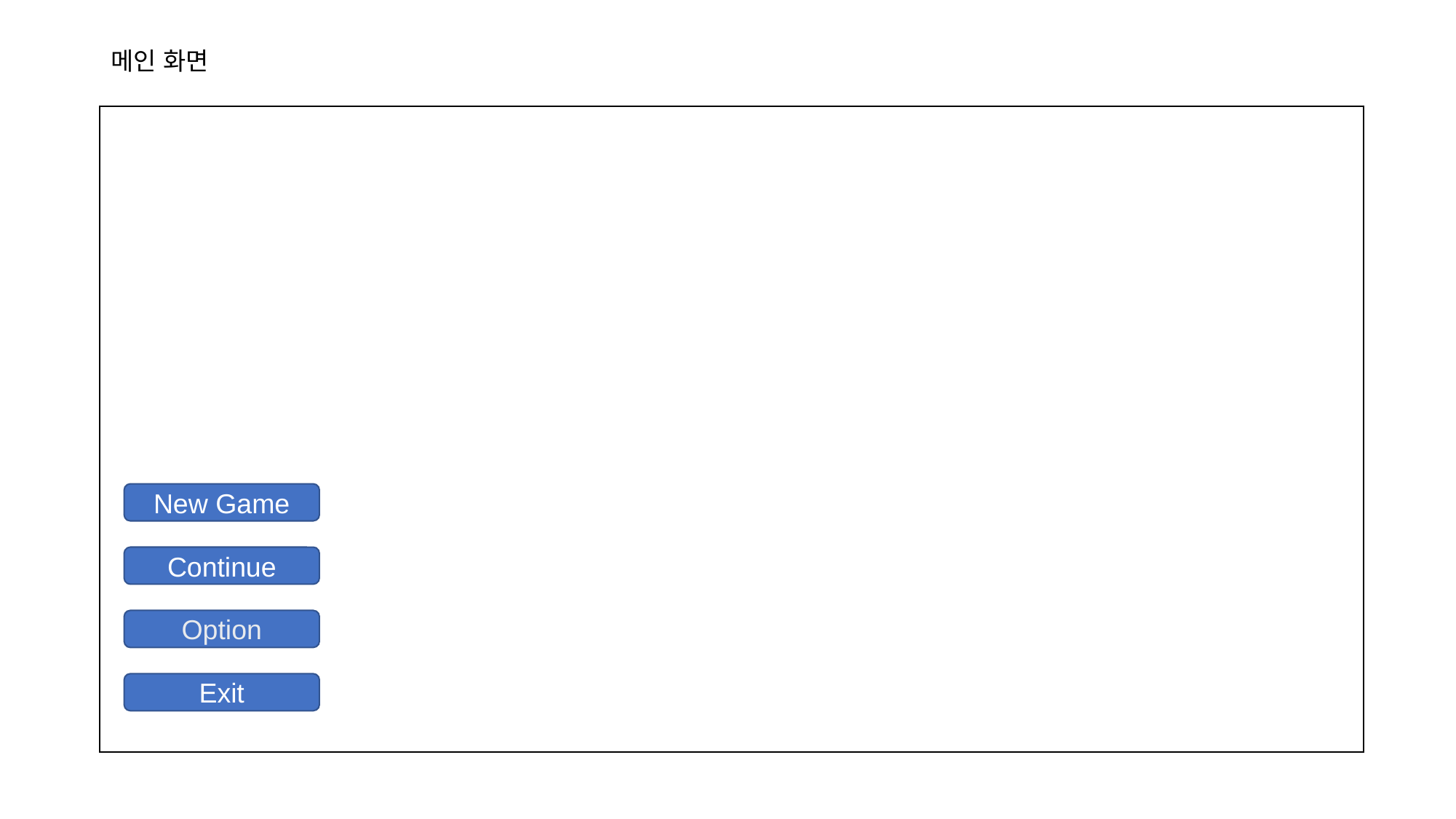

# 메인 화면

New Game
Continue
Option
Exit